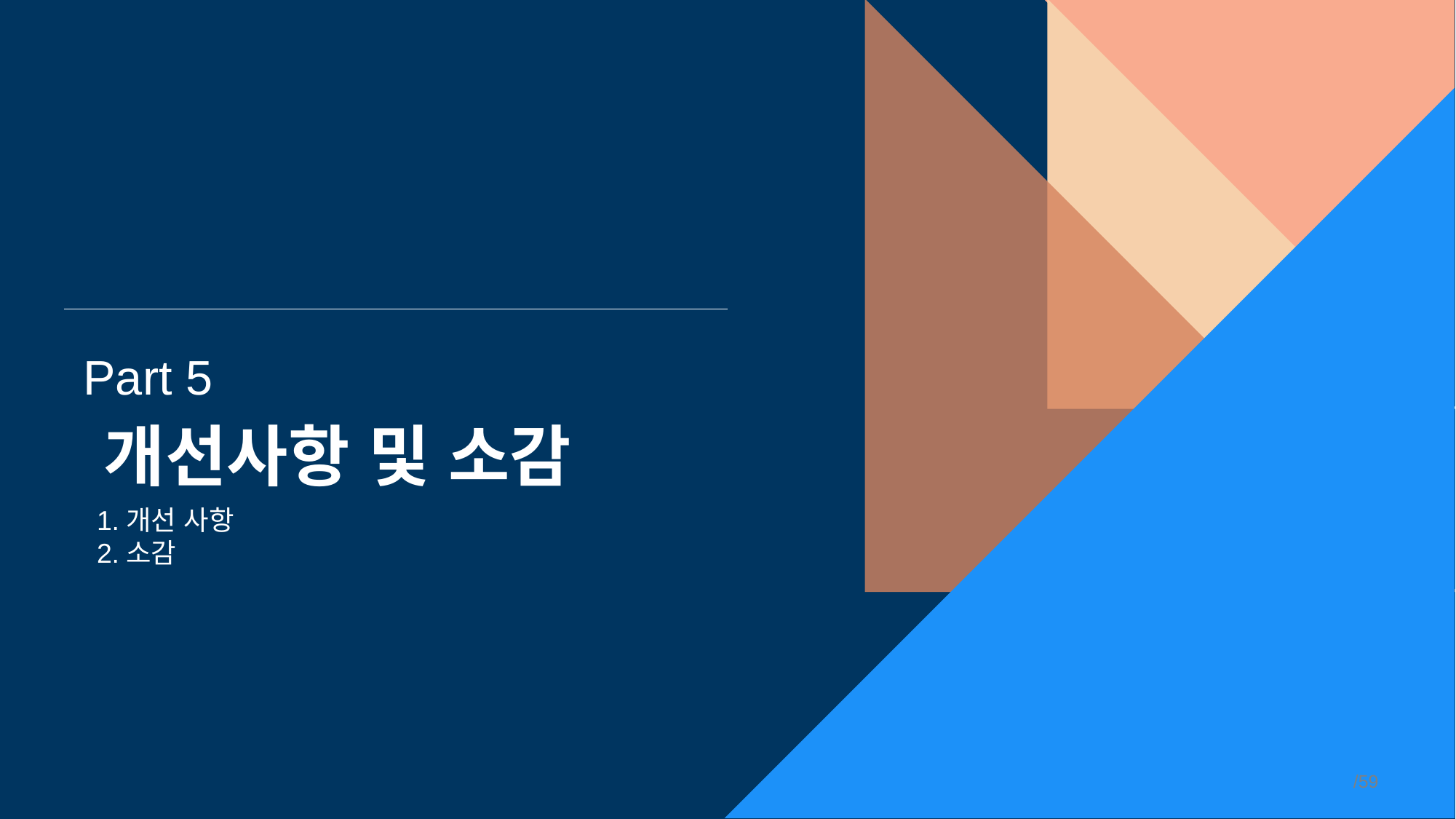

Part 5
개선사항 및 소감
 1.개선 사항
 2.소감
48
/59